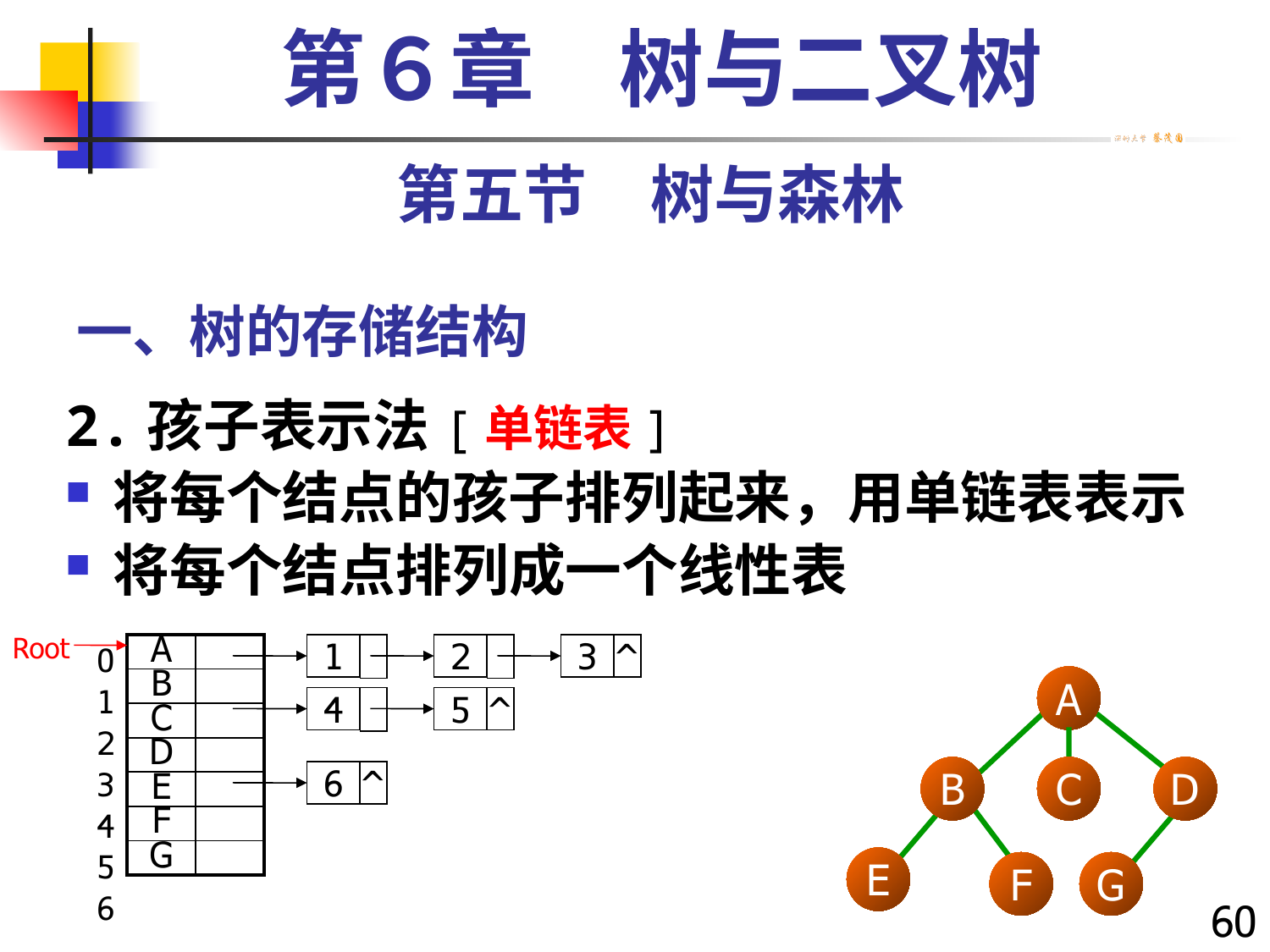

第６章　树与二叉树
第五节　树与森林
# 一、树的存储结构
2.孩子表示法[单链表]
将每个结点的孩子排列起来，用单链表表示
将每个结点排列成一个线性表
Root
0
1
2
3
4
5
6
| A |  |
| --- | --- |
| B |  |
| C |  |
| D |  |
| E |  |
| F |  |
| G |  |
1

2

3
^

A

B
C
D

E
F
G
4

5
^

6
^

60